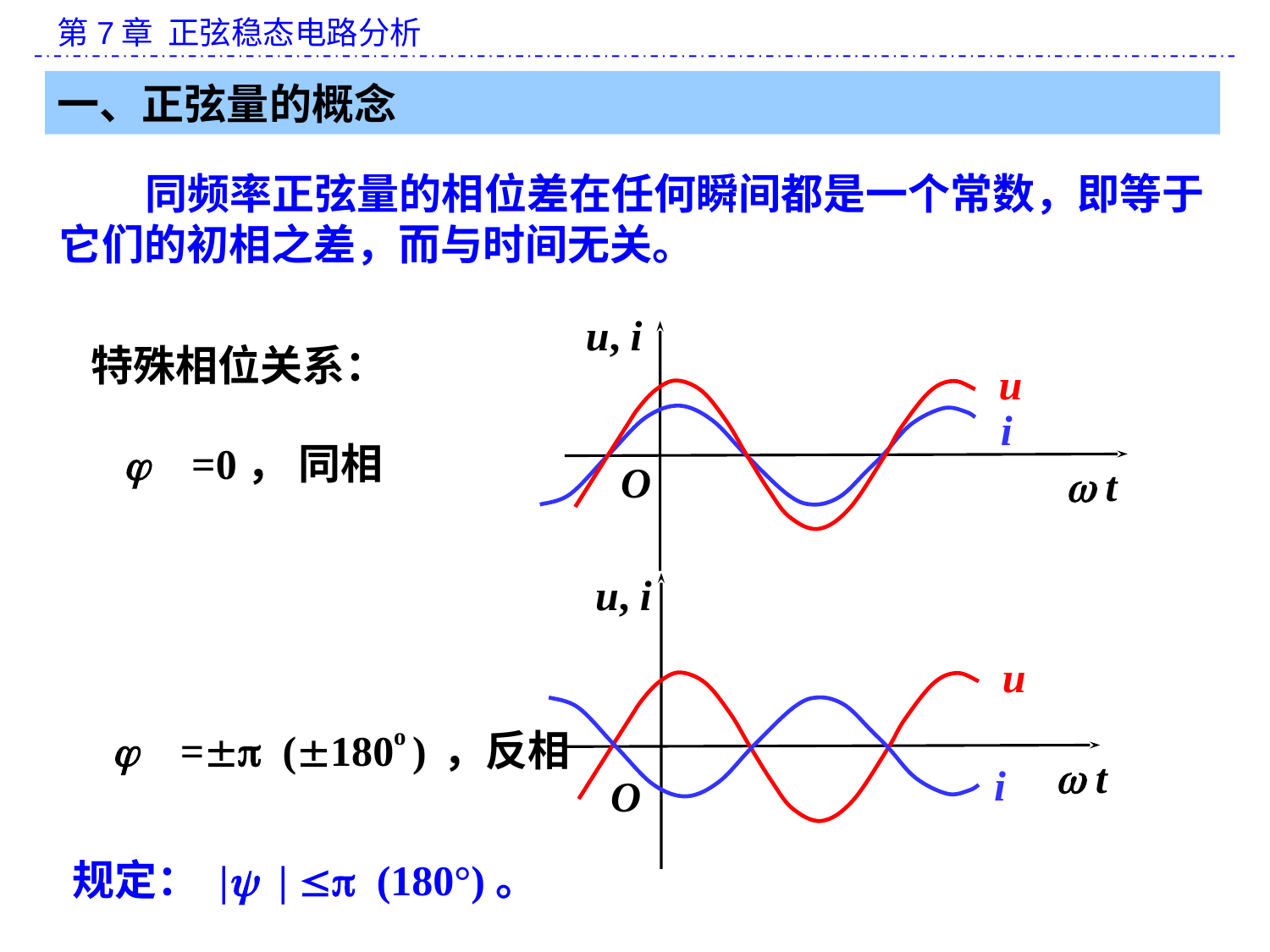

一、正弦量的概念
        同频率正弦量的相位差在任何瞬间都是一个常数，即等于它们的初相之差，而与时间无关。
u, i

u

 i

O
ω t

特殊相位关系：
ϕ  =0， 同相
u, i

u

ω t

 i
O
ϕ  =±π  (±180o ) ，反相
规定： |ψ | ≤π  (180°)。